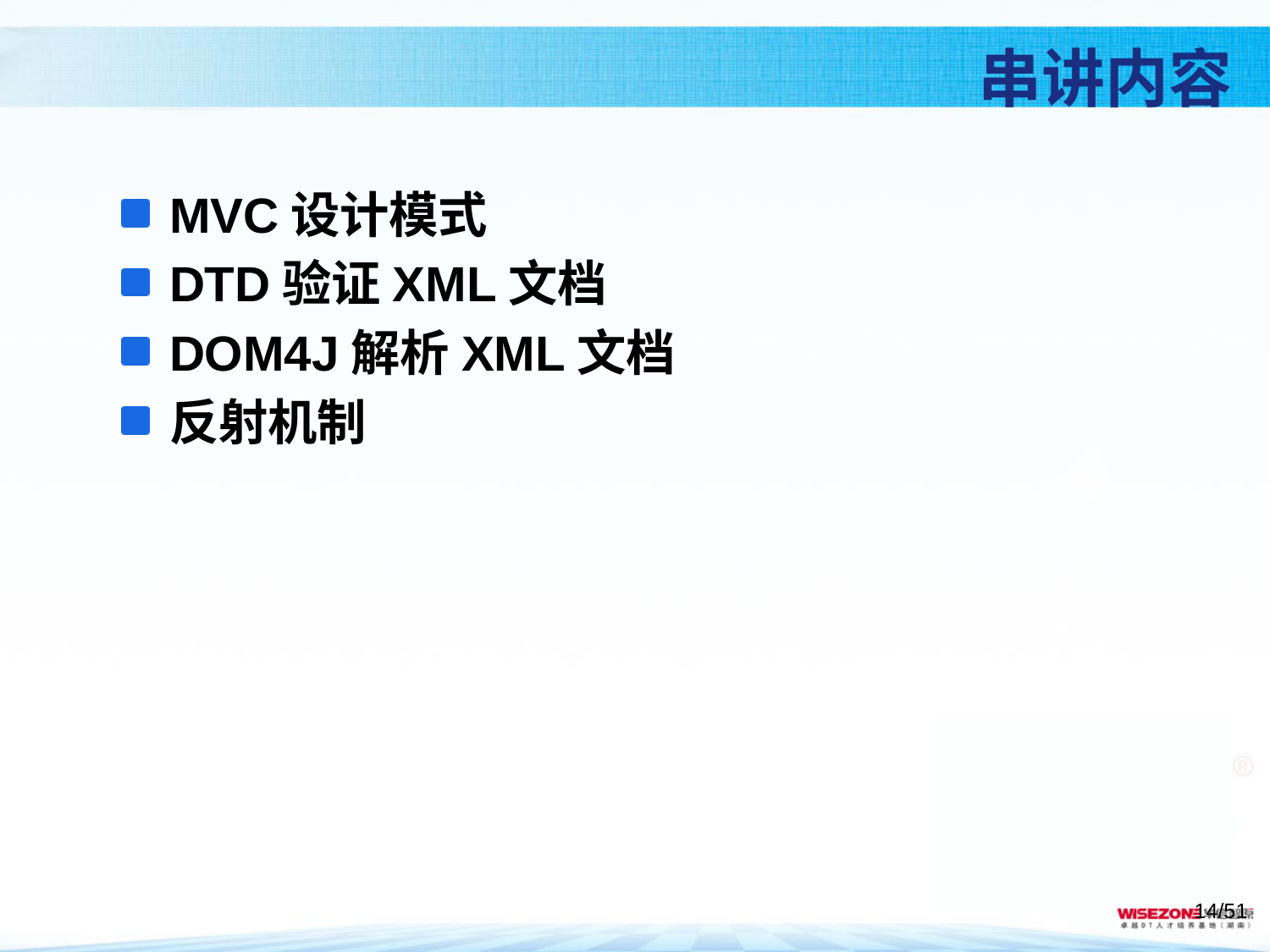

# 串讲内容
MVC设计模式
DTD验证XML文档
DOM4J解析XML文档
反射机制

14/51